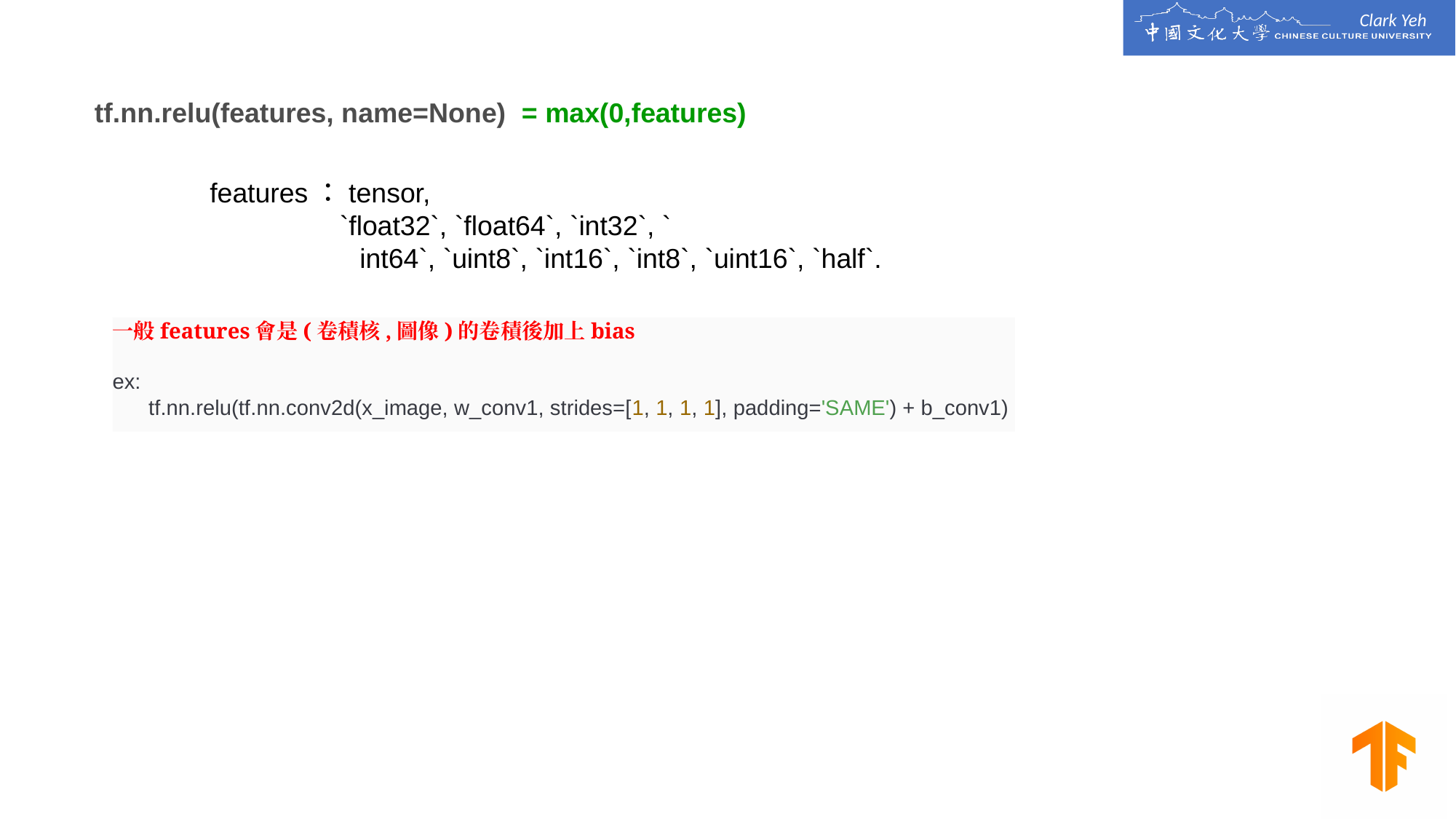

tf.nn.relu(features, name=None)  = max(0,features)
features：tensor,
                 `float32`, `float64`, `int32`, `
int64`, `uint8`, `int16`, `int8`, `uint16`, `half`.
一般features會是(卷積核,圖像)的卷積後加上bias

ex:
      tf.nn.relu(tf.nn.conv2d(x_image, w_conv1, strides=[1, 1, 1, 1], padding='SAME') + b_conv1)